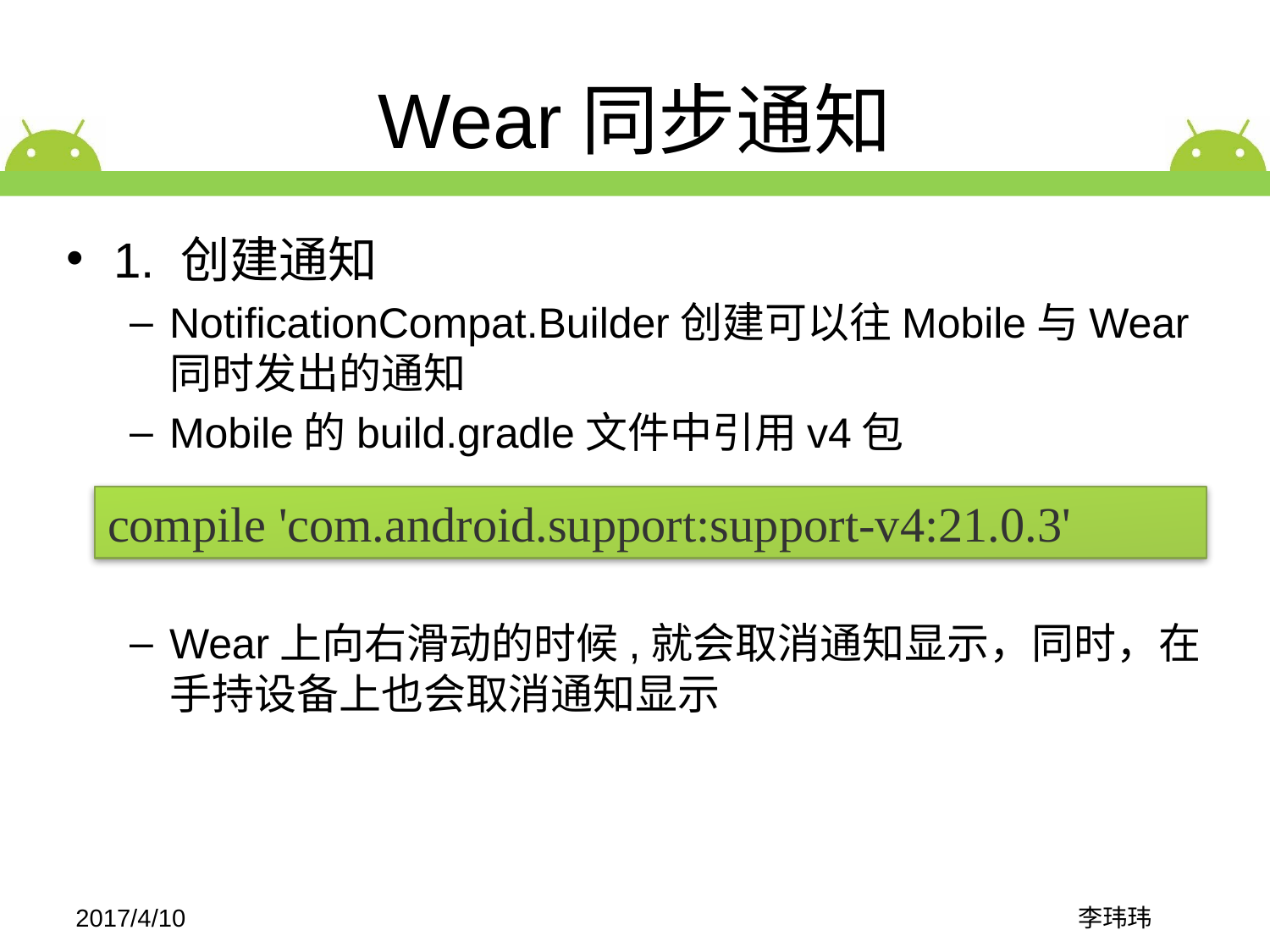

# Wear同步通知
1. 创建通知
NotificationCompat.Builder创建可以往Mobile与Wear同时发出的通知
Mobile的build.gradle文件中引用v4包

Wear上向右滑动的时候,就会取消通知显示，同时，在手持设备上也会取消通知显示

compile 'com.android.support:support-v4:21.0.3'